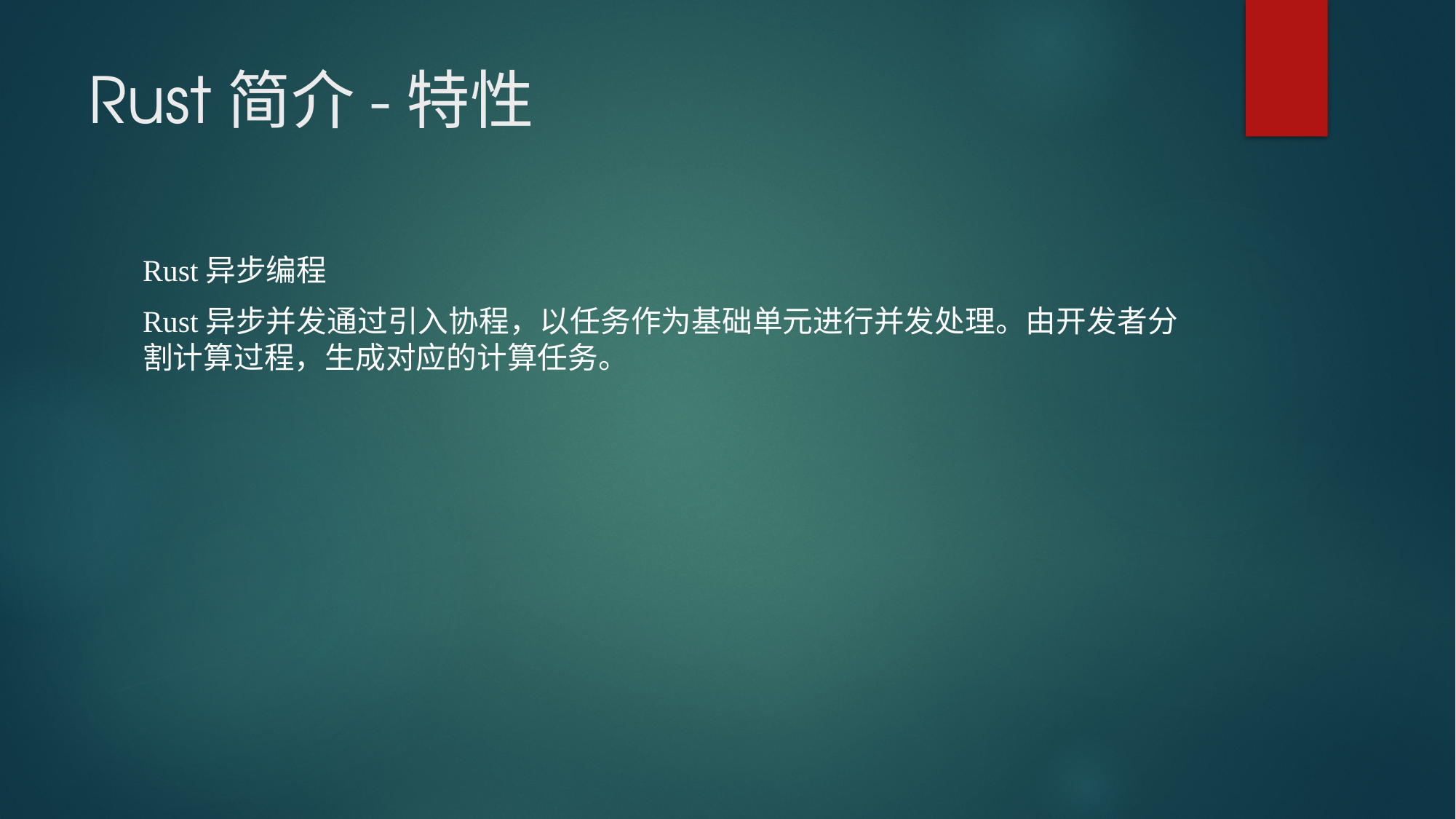

# Rust简介-特性
Rust异步编程
Rust异步并发通过引入协程，以任务作为基础单元进行并发处理。由开发者分割计算过程，生成对应的计算任务。